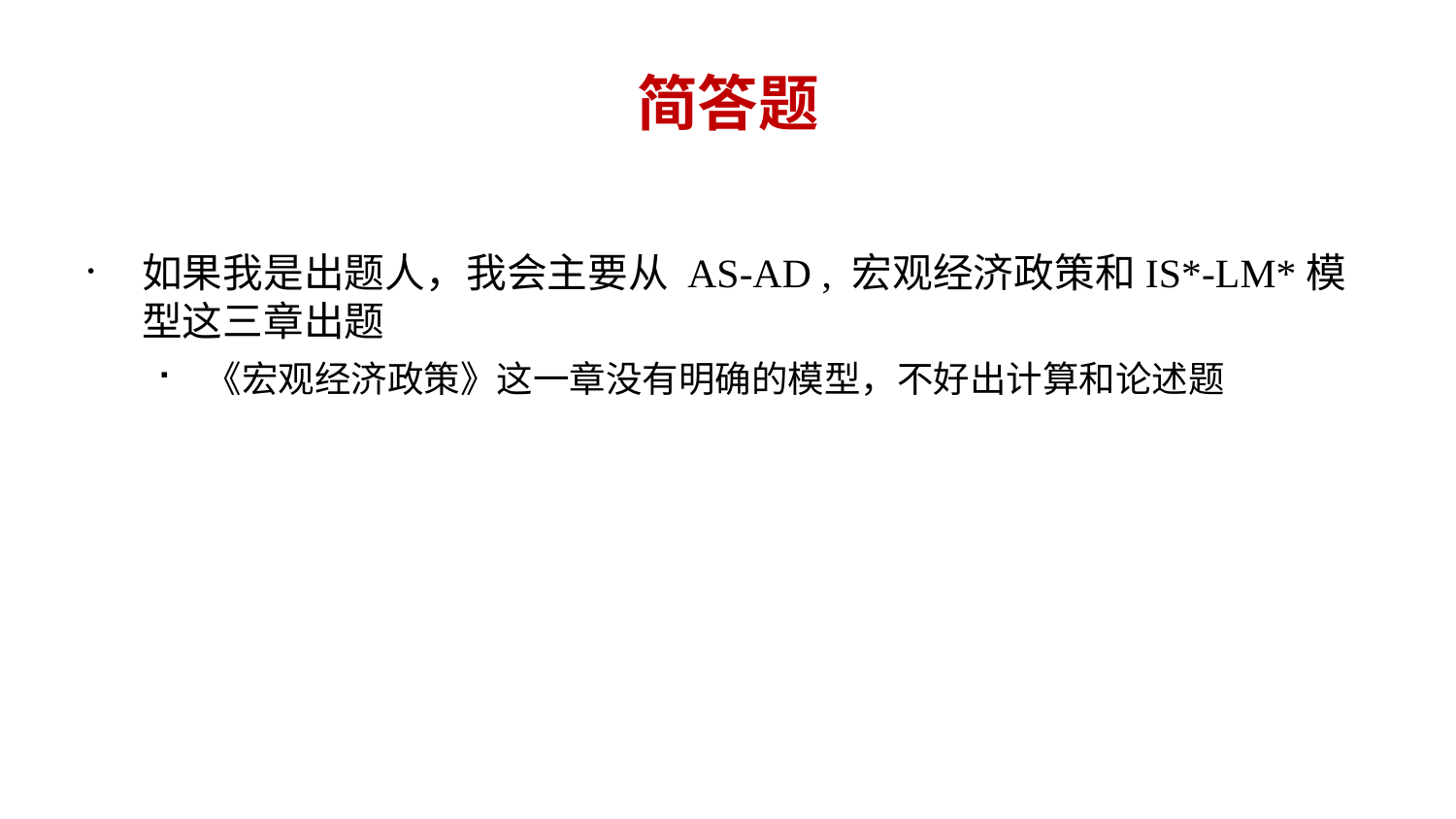

# 简答题

如果我是出题人，我会主要从 AS-AD , 宏观经济政策和IS*-LM*模型这三章出题
《宏观经济政策》这一章没有明确的模型，不好出计算和论述题